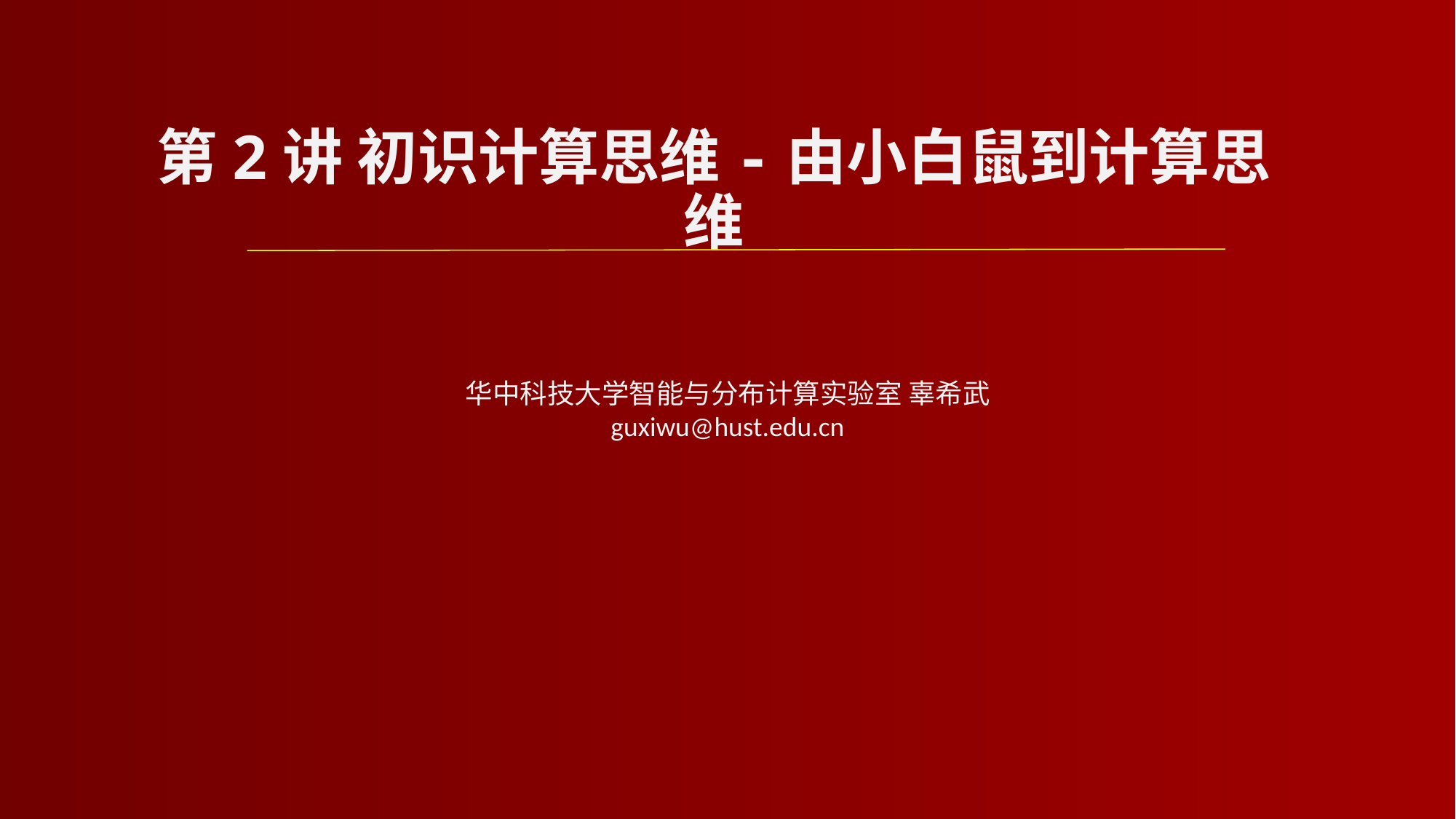

# 第2讲 初识计算思维-由小白鼠到计算思维

华中科技大学智能与分布计算实验室 辜希武
guxiwu@hust.edu.cn